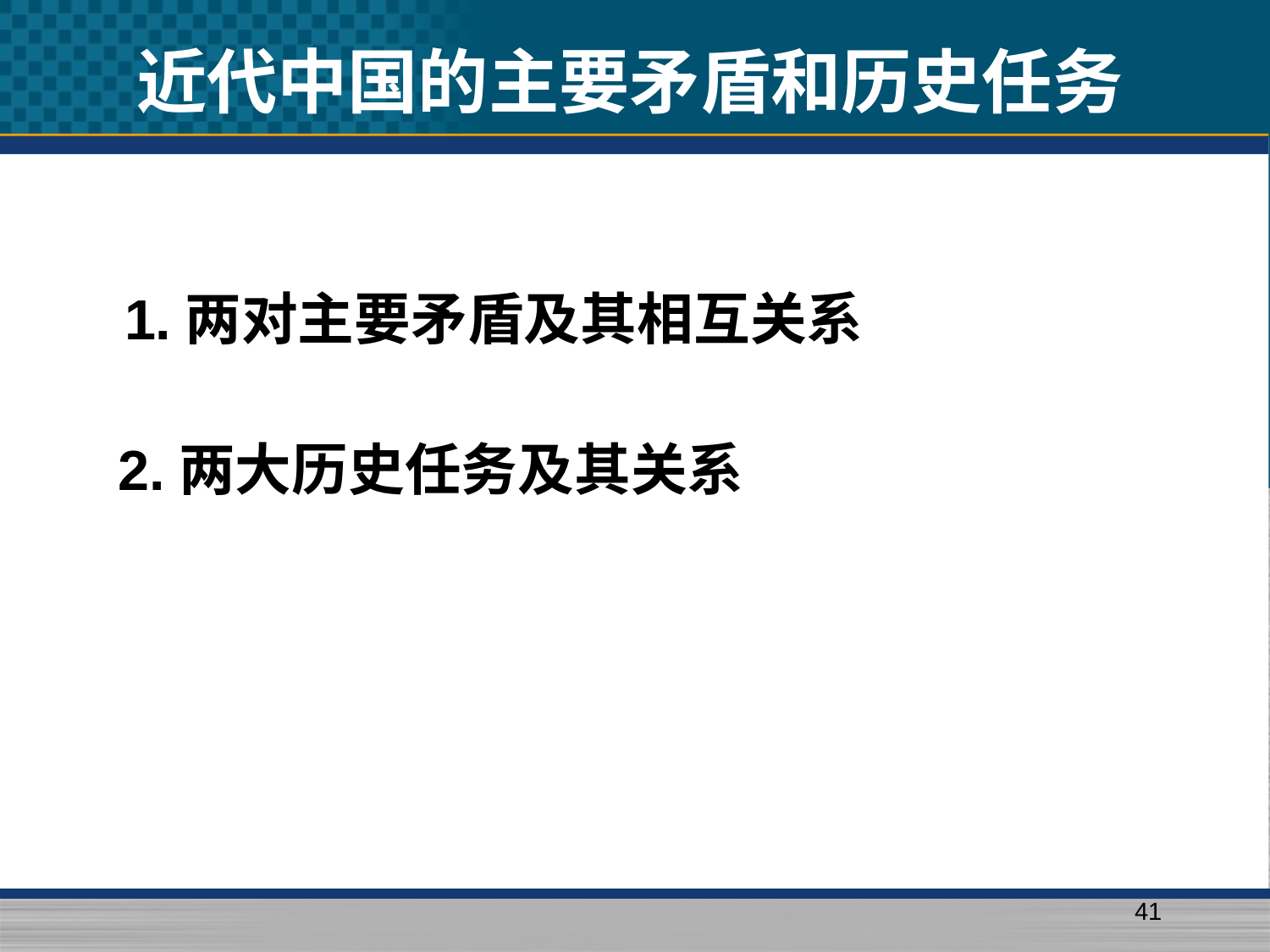

# 近代中国的主要矛盾和历史任务
1.两对主要矛盾及其相互关系

2.两大历史任务及其关系
41